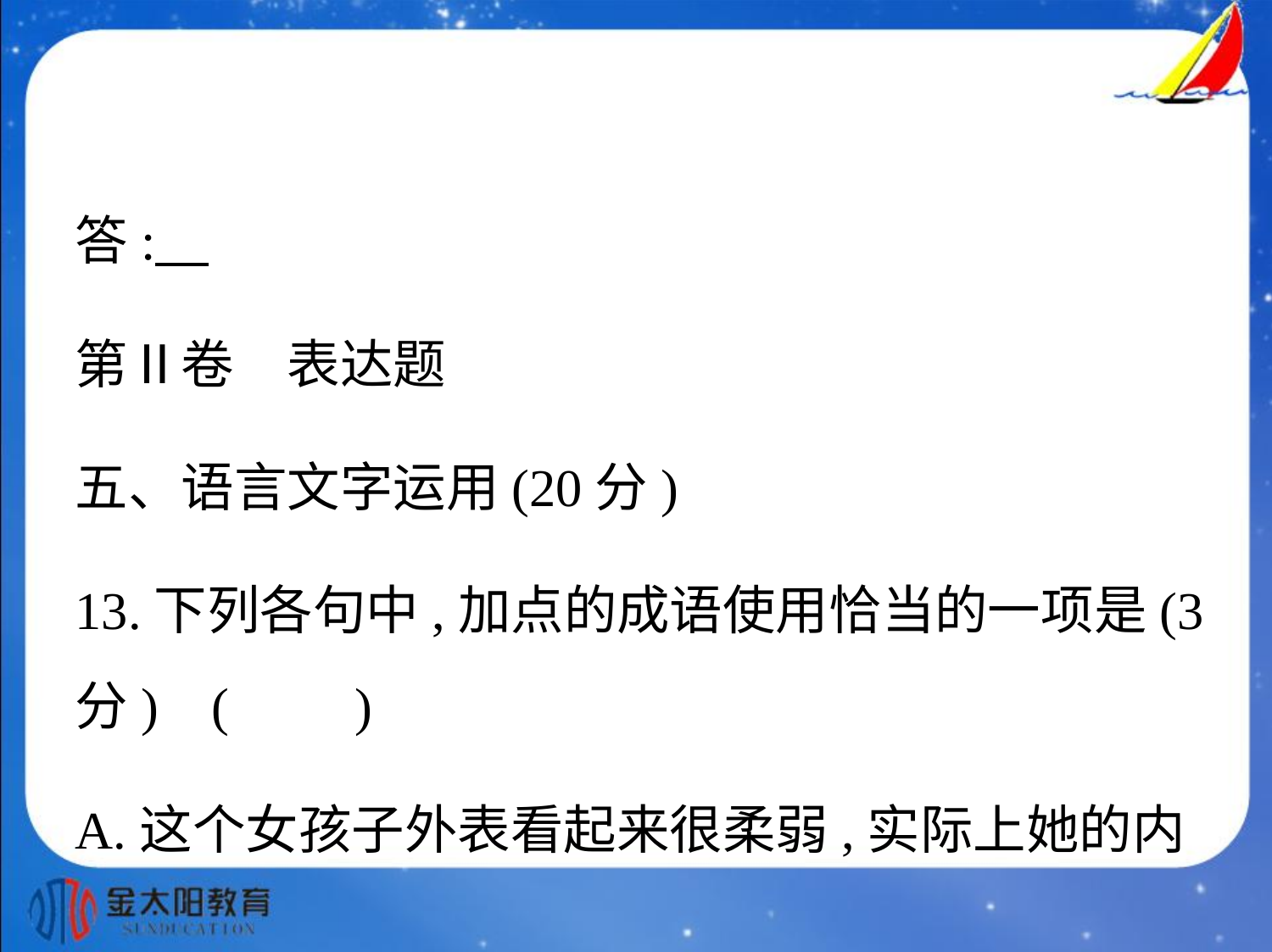

答:
第Ⅱ卷　表达题
五、语言文字运用(20分)
13.下列各句中,加点的成语使用恰当的一项是(3
分) (　    )
A.这个女孩子外表看起来很柔弱,实际上她的内